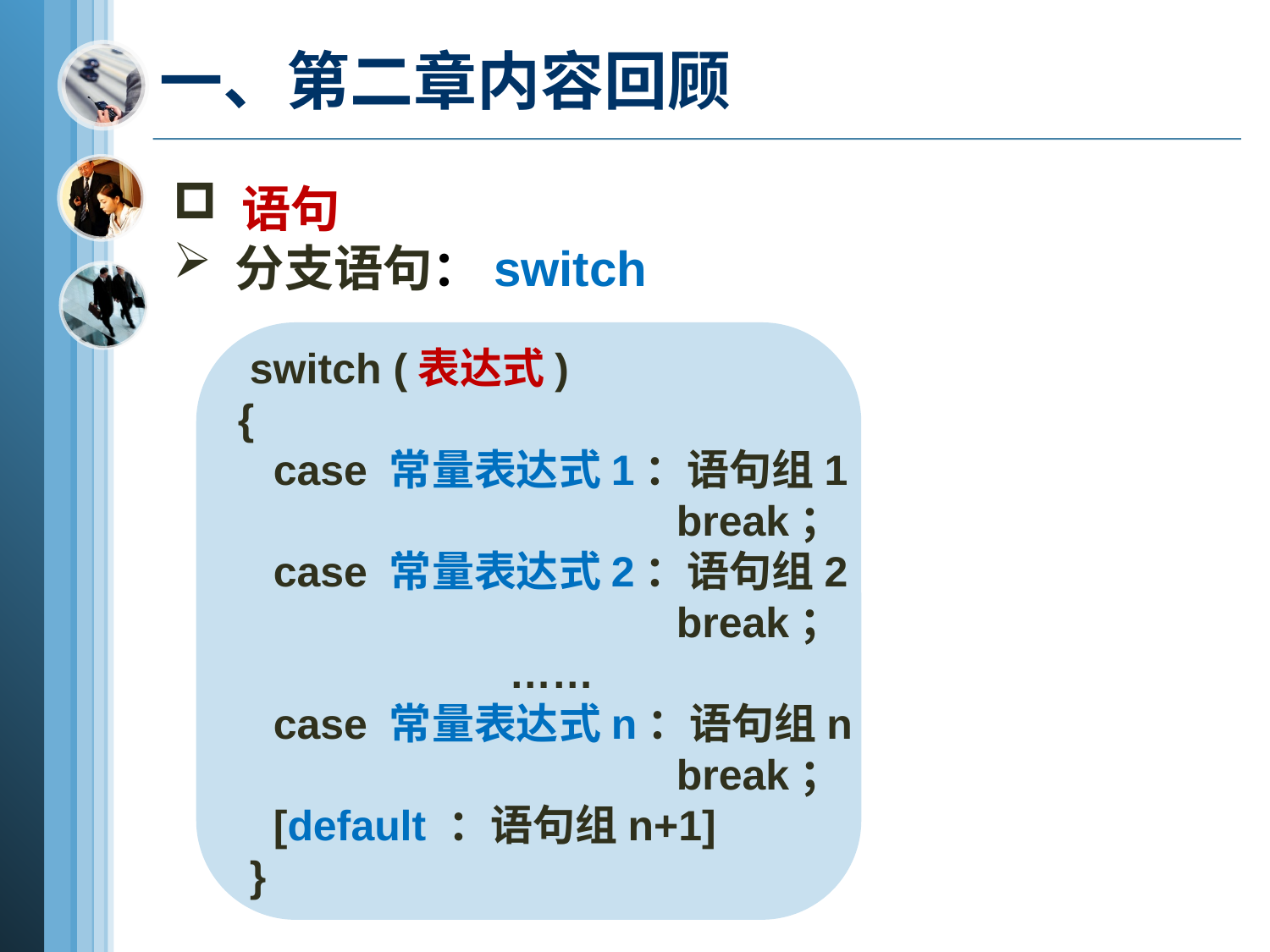

# 一、第二章内容回顾
 语句
 分支语句：switch
 switch (表达式)
{
   case 常量表达式1：语句组1
                                     break；
   case 常量表达式2：语句组2
                                     break；
                       ……
   case 常量表达式n：语句组n
                                     break；
   [default ：语句组n+1]
 }